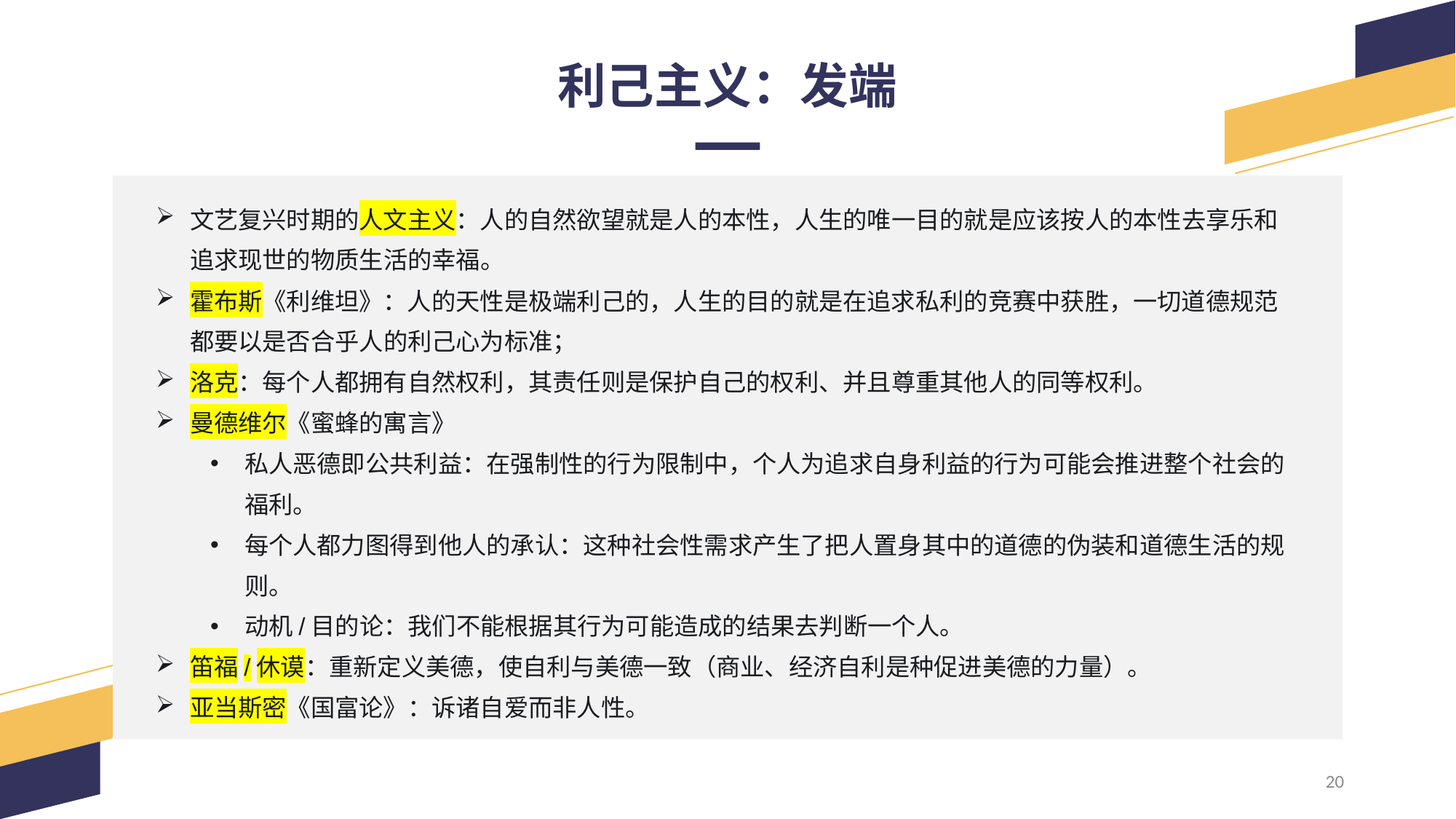

利己主义：发端

文艺复兴时期的人文主义：人的自然欲望就是人的本性，人生的唯一目的就是应该按人的本性去享乐和追求现世的物质生活的幸福。
霍布斯《利维坦》：人的天性是极端利己的，人生的目的就是在追求私利的竞赛中获胜，一切道德规范都要以是否合乎人的利己心为标准；
洛克：每个人都拥有自然权利，其责任则是保护自己的权利、并且尊重其他人的同等权利。
曼德维尔《蜜蜂的寓言》
私人恶德即公共利益：在强制性的行为限制中，个人为追求自身利益的行为可能会推进整个社会的福利。
每个人都力图得到他人的承认：这种社会性需求产生了把人置身其中的道德的伪装和道德生活的规则。
动机/目的论：我们不能根据其行为可能造成的结果去判断一个人。
笛福/休谟：重新定义美德，使自利与美德一致（商业、经济自利是种促进美德的力量）。
亚当斯密《国富论》：诉诸自爱而非人性。

20